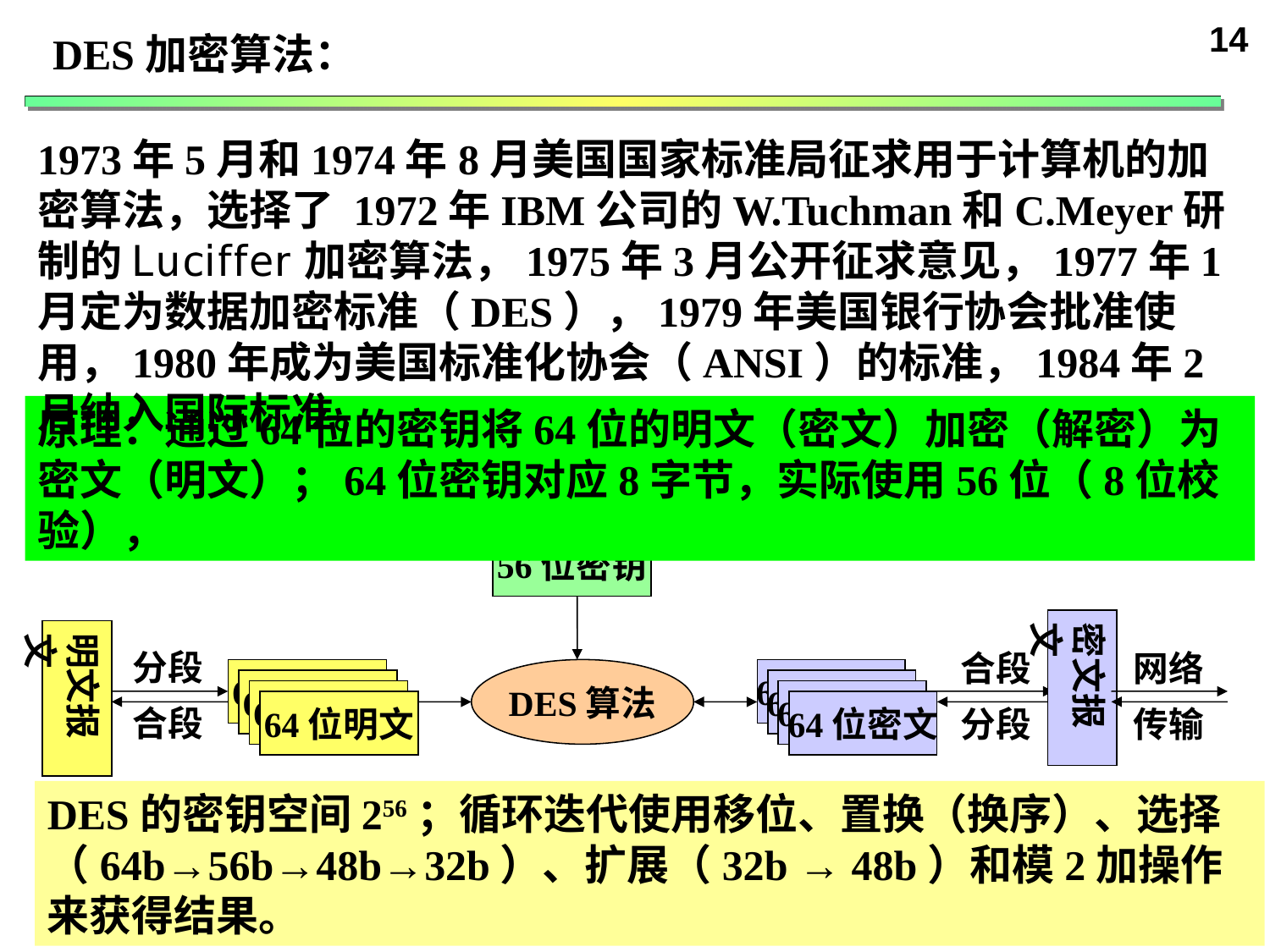

14
DES加密算法：

1973年5月和1974年8月美国国家标准局征求用于计算机的加密算法，选择了 1972年IBM公司的W.Tuchman和C.Meyer研制的Luciffer加密算法，1975年3月公开征求意见，1977年1月定为数据加密标准（DES），1979年美国银行协会批准使用，1980年成为美国标准化协会（ANSI）的标准，1984年2月纳入国际标准。
原理：通过64位的密钥将64位的明文（密文）加密（解密）为密文（明文）；64位密钥对应8字节，实际使用56位（8位校验），
56位密钥

密文报文
明文报文
分段
合段
合段
分段
网络
传输
64位明文
DES算法
64位密文
64位明文
64位密文
64位明文
64位密文

64位明文
64位密文

DES的密钥空间256；循环迭代使用移位、置换（换序）、选择（64b→56b→48b→32b）、扩展（32b → 48b）和模2加操作来获得结果。